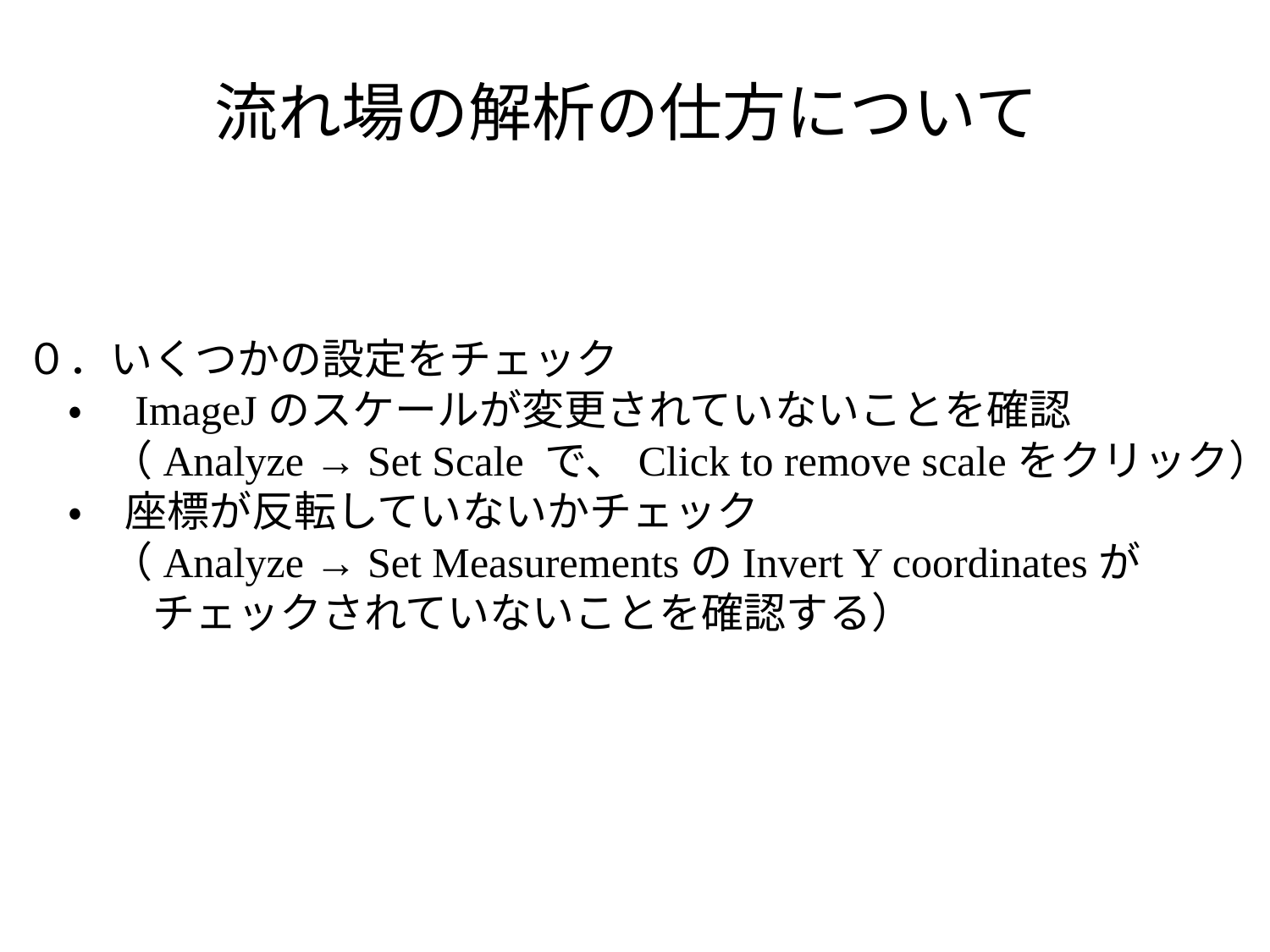

流れ場の解析の仕方について
０．いくつかの設定をチェック
　・　ImageJのスケールが変更されていないことを確認
　　（Analyze → Set Scale で、Click to remove scaleをクリック）
　・　座標が反転していないかチェック
　　（Analyze → Set MeasurementsのInvert Y coordinatesが
　　　チェックされていないことを確認する）